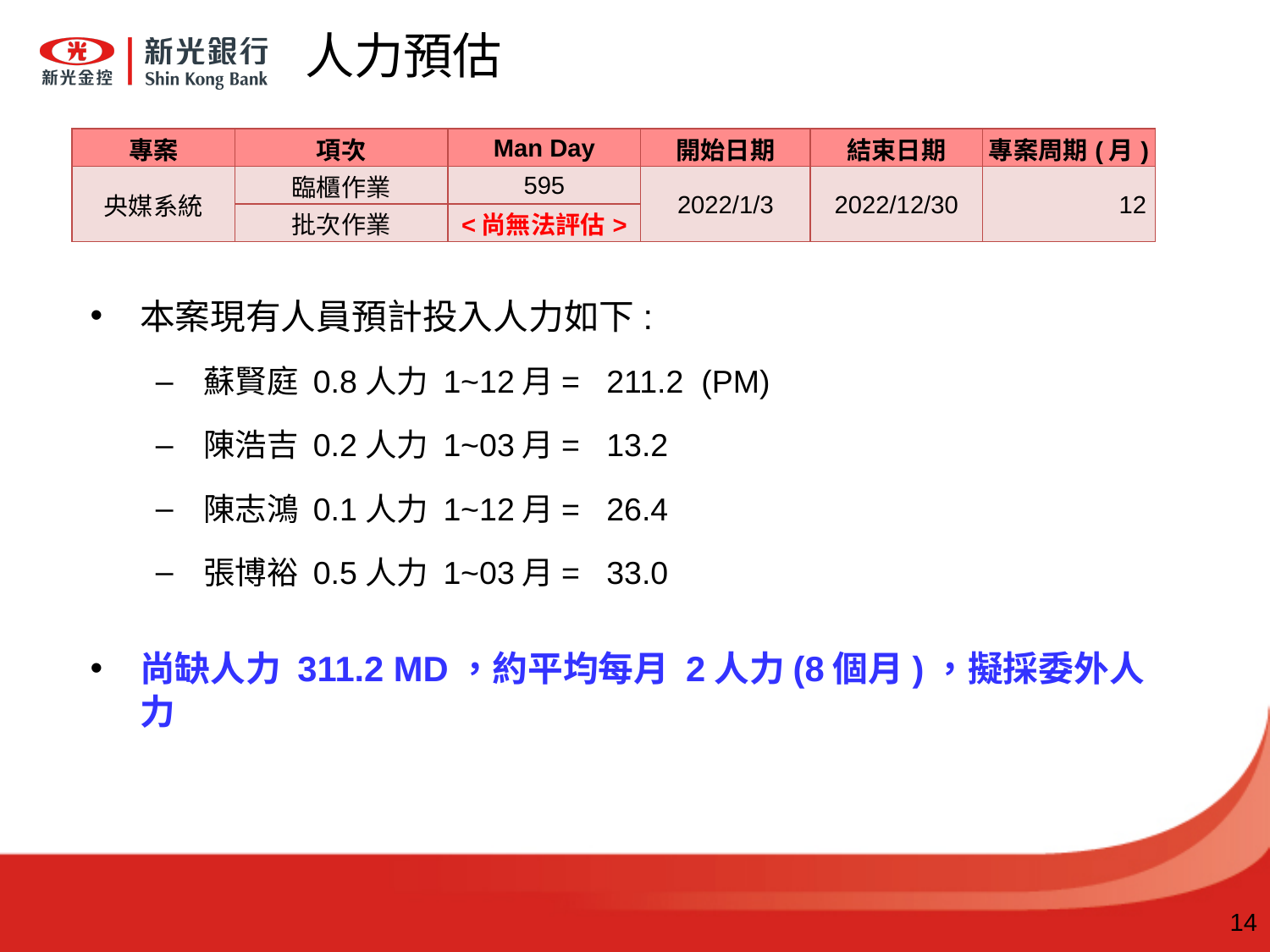

# 人力預估
| 專案 | 項次 | Man Day | 開始日期 | 結束日期 | 專案周期(月) |
| --- | --- | --- | --- | --- | --- |
| 央媒系統 | 臨櫃作業 | 595 | 2022/1/3 | 2022/12/30 | 12 |
|  | 批次作業 | <尚無法評估> |  |  |  |
本案現有人員預計投入人力如下:
蘇賢庭 0.8人力 1~12月=   211.2  (PM)
陳浩吉 0.2人力 1~03月=   13.2
陳志鴻 0.1人力 1~12月=   26.4
張博裕 0.5人力 1~03月=   33.0

尚缺人力 311.2 MD，約平均每月 2人力(8個月)，擬採委外人力